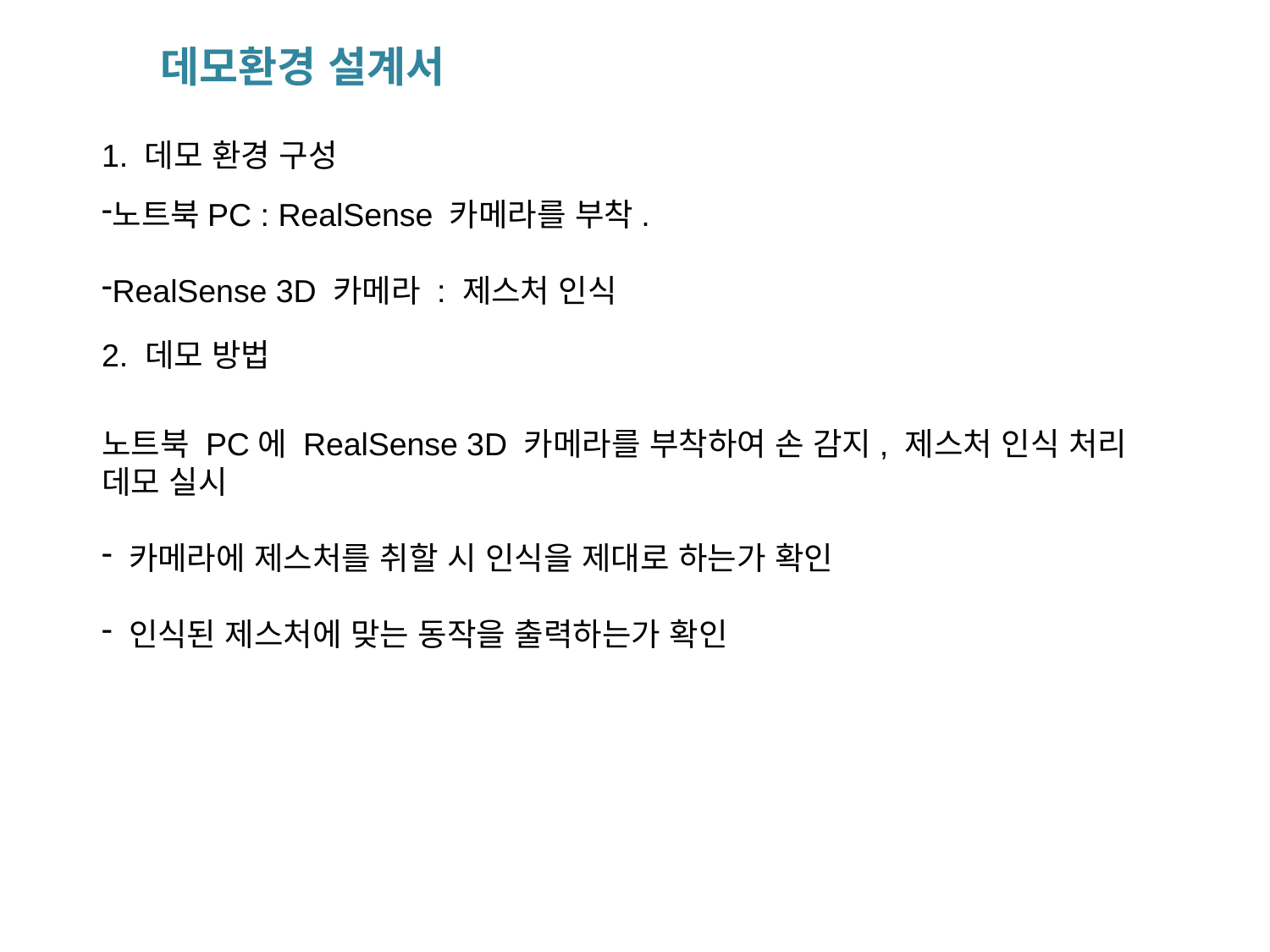

데모환경 설계서
1. 데모 환경 구성
노트북PC : RealSense 카메라를 부착.

RealSense 3D 카메라 : 제스처 인식
2. 데모 방법
노트북 PC에 RealSense 3D 카메라를 부착하여 손 감지, 제스처 인식 처리  데모 실시

 카메라에 제스처를 취할 시 인식을 제대로 하는가 확인

 인식된 제스처에 맞는 동작을 출력하는가 확인